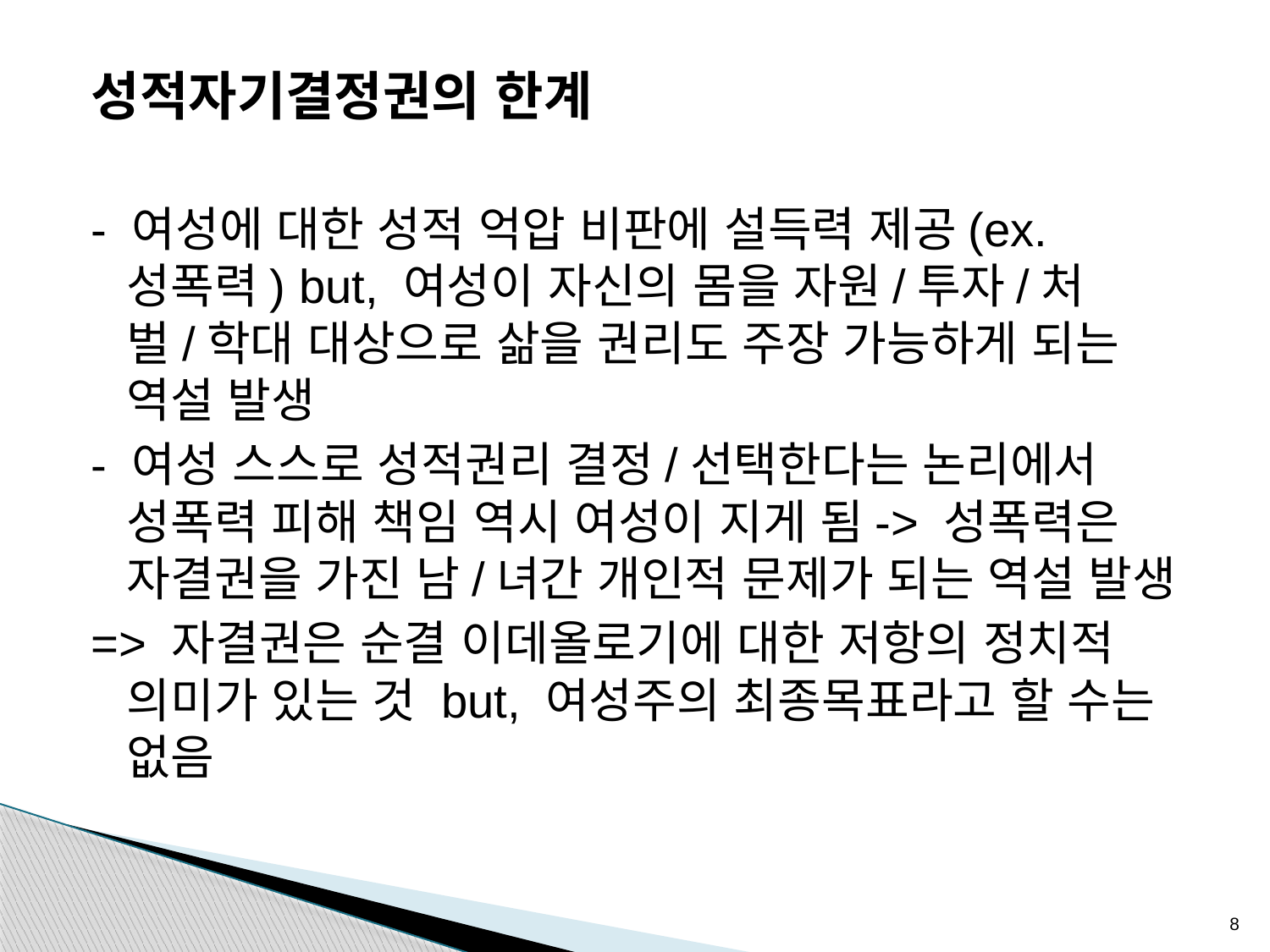

성적자기결정권의 한계

- 여성에 대한 성적 억압 비판에 설득력 제공(ex. 성폭력) but, 여성이 자신의 몸을 자원/투자/처벌/학대 대상으로 삶을 권리도 주장 가능하게 되는 역설 발생
- 여성 스스로 성적권리 결정/선택한다는 논리에서 성폭력 피해 책임 역시 여성이 지게 됨-> 성폭력은 자결권을 가진 남/녀간 개인적 문제가 되는 역설 발생
=> 자결권은 순결 이데올로기에 대한 저항의 정치적 의미가 있는 것 but, 여성주의 최종목표라고 할 수는 없음
8